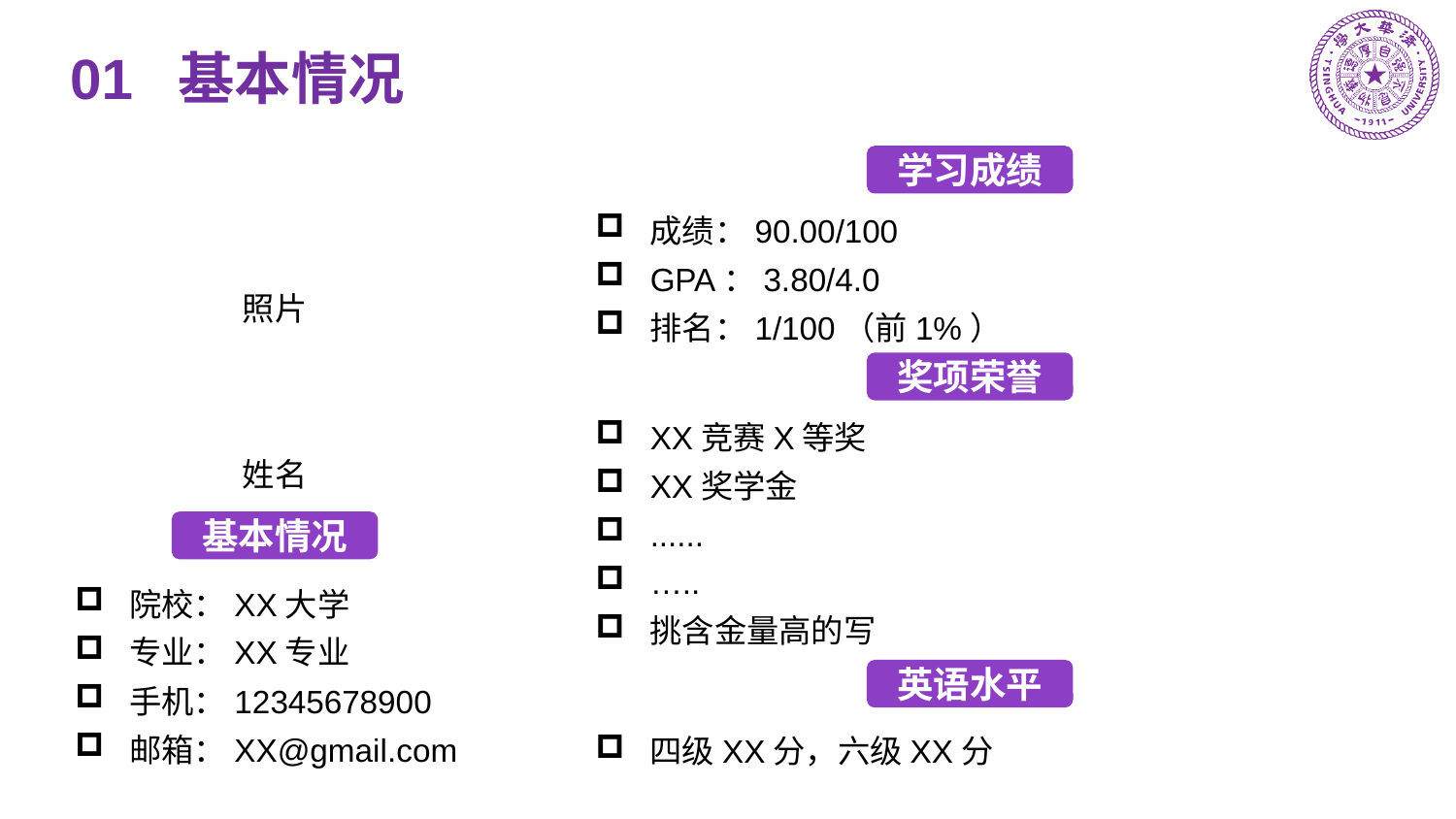

01  基本情况
学习成绩
成绩：90.00/100
GPA：3.80/4.0
排名：1/100（前1%）
照片
奖项荣誉
XX竞赛X等奖
XX奖学金
......
…..
挑含金量高的写
姓名
基本情况
院校：XX大学
专业：XX专业
手机：12345678900
邮箱：XX@gmail.com
英语水平
四级XX分，六级XX分